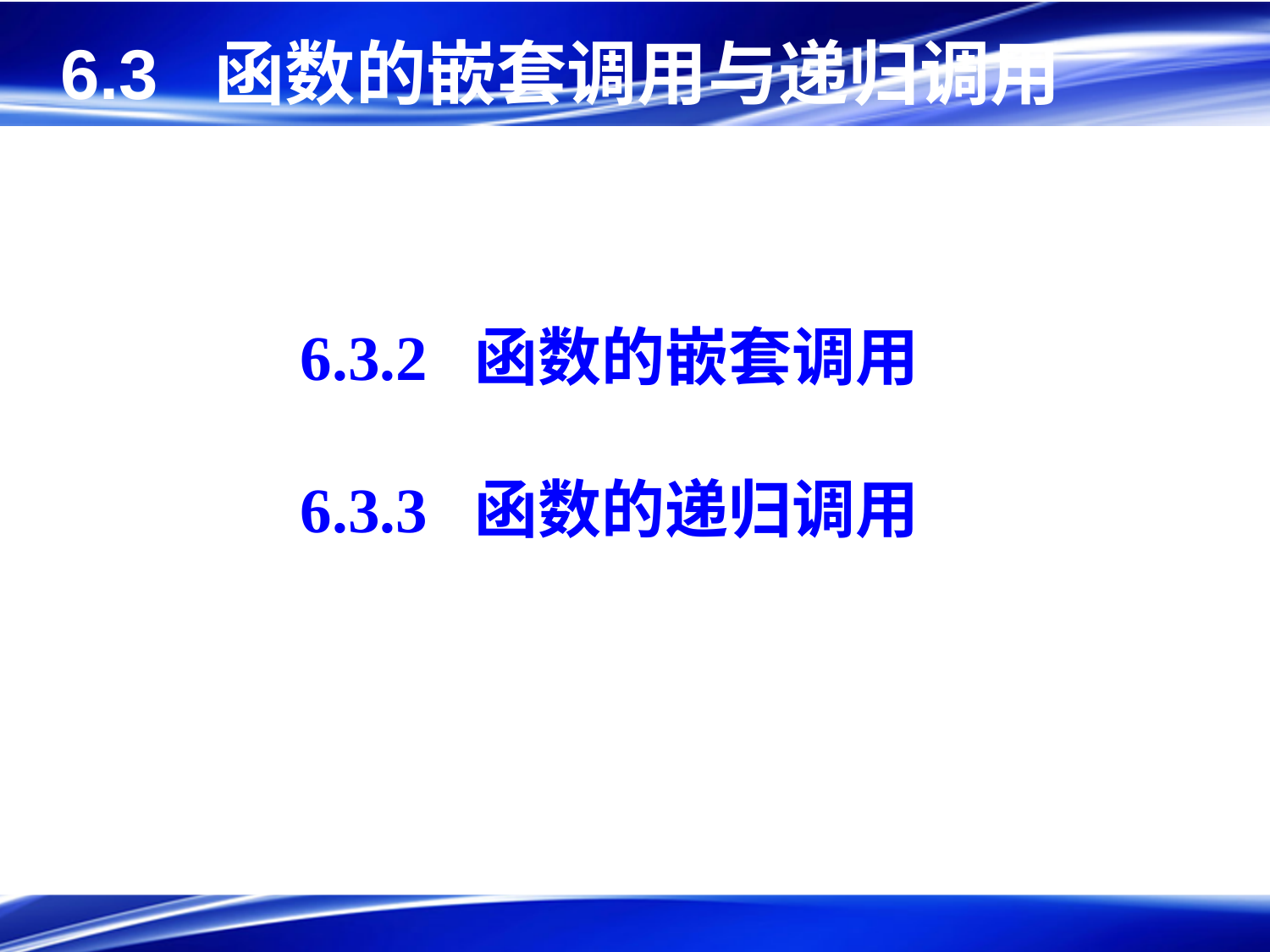

# 6.3  函数的嵌套调用与递归调用
6.3.2  函数的嵌套调用
6.3.3  函数的递归调用